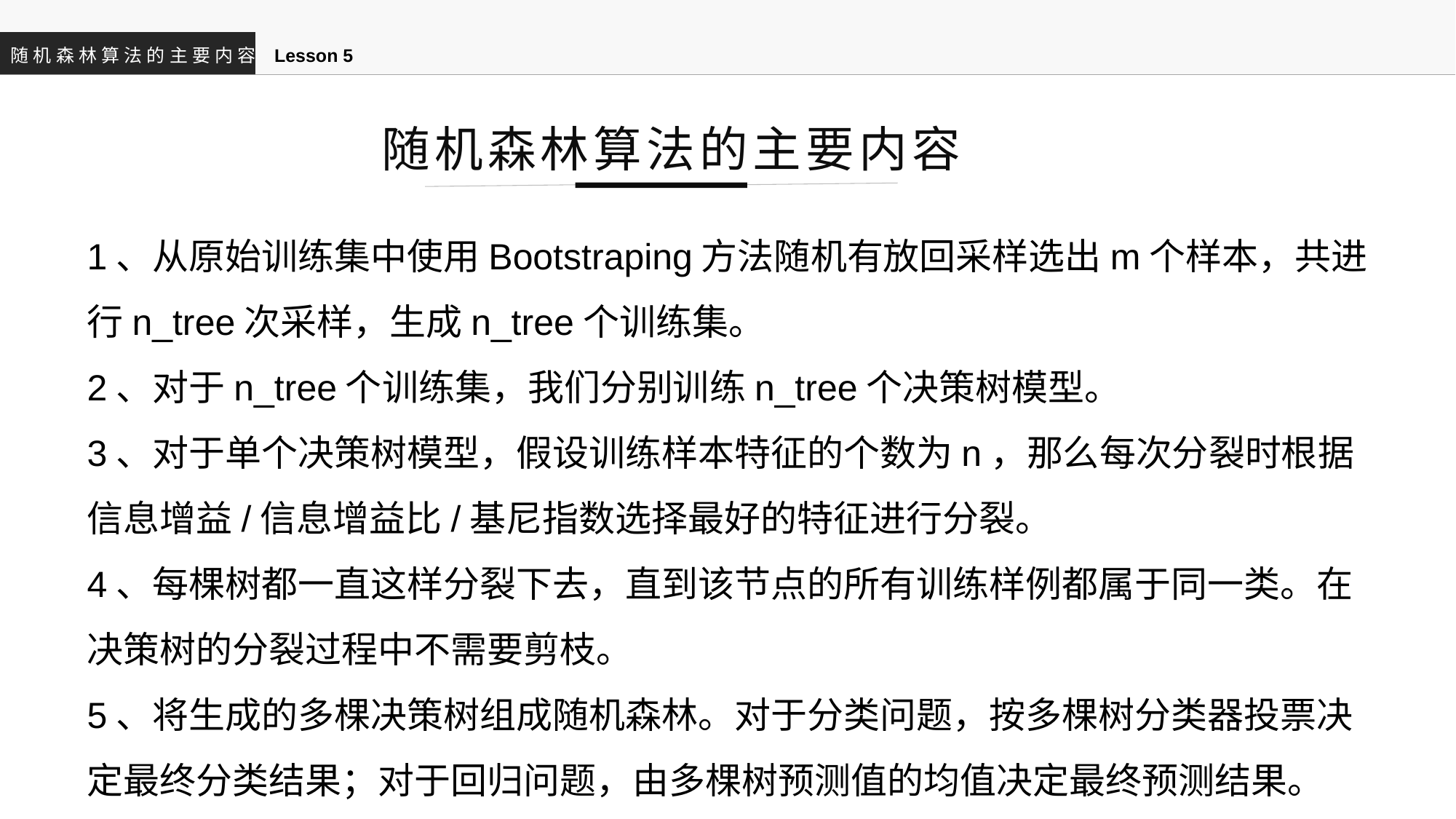

随机森林算法的主要内容
Lesson 5
随机森林算法的主要内容

1、从原始训练集中使用Bootstraping方法随机有放回采样选出m个样本，共进行n_tree次采样，生成n_tree个训练集。
2、对于n_tree个训练集，我们分别训练n_tree个决策树模型。
3、对于单个决策树模型，假设训练样本特征的个数为n，那么每次分裂时根据信息增益/信息增益比/基尼指数选择最好的特征进行分裂。
4、每棵树都一直这样分裂下去，直到该节点的所有训练样例都属于同一类。在决策树的分裂过程中不需要剪枝。
5、将生成的多棵决策树组成随机森林。对于分类问题，按多棵树分类器投票决定最终分类结果；对于回归问题，由多棵树预测值的均值决定最终预测结果。